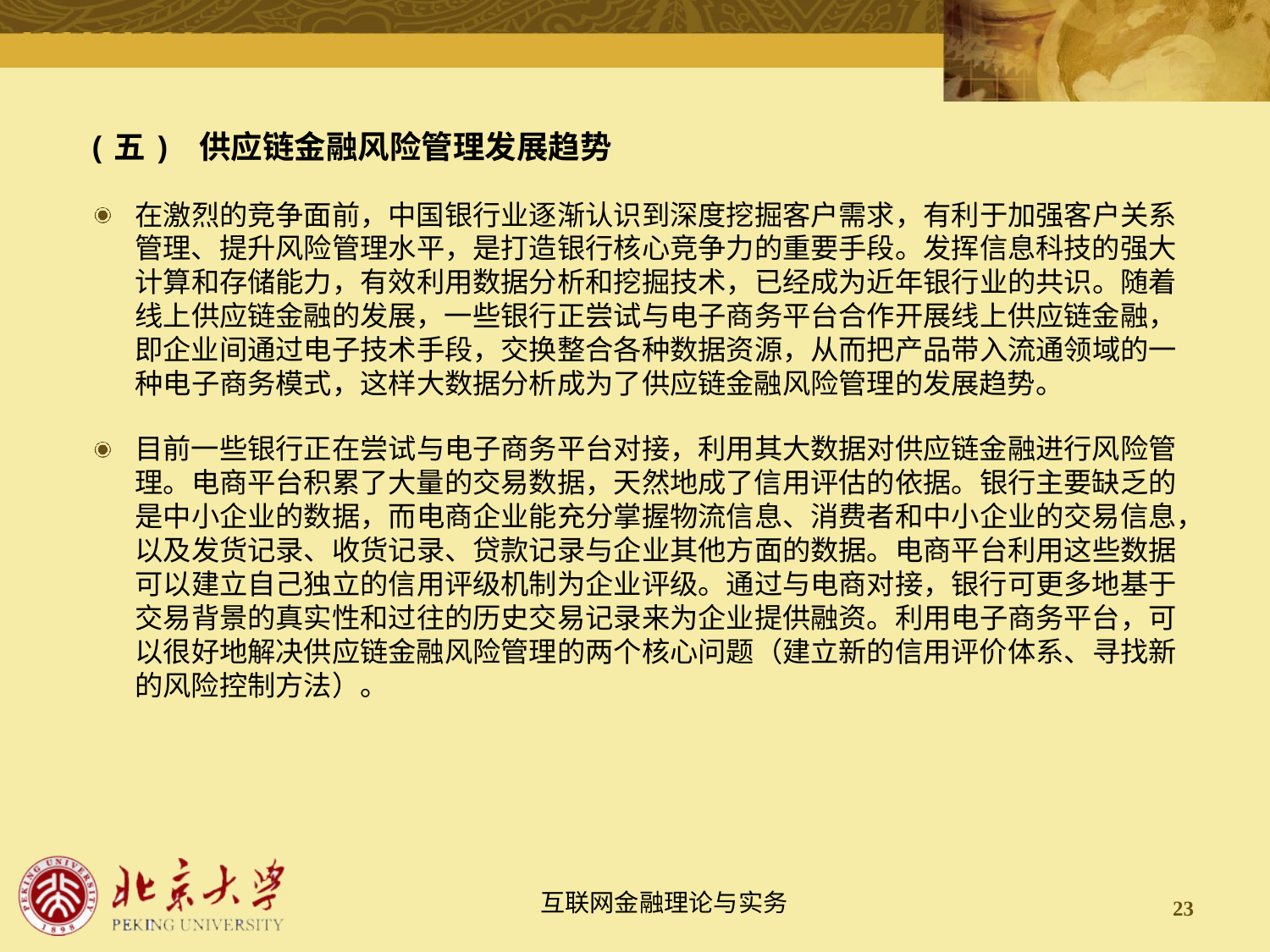

(五) 供应链金融风险管理发展趋势
在激烈的竞争面前，中国银行业逐渐认识到深度挖掘客户需求，有利于加强客户关系管理、提升风险管理水平，是打造银行核心竞争力的重要手段。发挥信息科技的强大计算和存储能力，有效利用数据分析和挖掘技术，已经成为近年银行业的共识。随着线上供应链金融的发展，一些银行正尝试与电子商务平台合作开展线上供应链金融，即企业间通过电子技术手段，交换整合各种数据资源，从而把产品带入流通领域的一种电子商务模式，这样大数据分析成为了供应链金融风险管理的发展趋势。
目前一些银行正在尝试与电子商务平台对接，利用其大数据对供应链金融进行风险管理。电商平台积累了大量的交易数据，天然地成了信用评估的依据。银行主要缺乏的是中小企业的数据，而电商企业能充分掌握物流信息、消费者和中小企业的交易信息，以及发货记录、收货记录、贷款记录与企业其他方面的数据。电商平台利用这些数据可以建立自己独立的信用评级机制为企业评级。通过与电商对接，银行可更多地基于交易背景的真实性和过往的历史交易记录来为企业提供融资。利用电子商务平台，可以很好地解决供应链金融风险管理的两个核心问题（建立新的信用评价体系、寻找新的风险控制方法）。
23